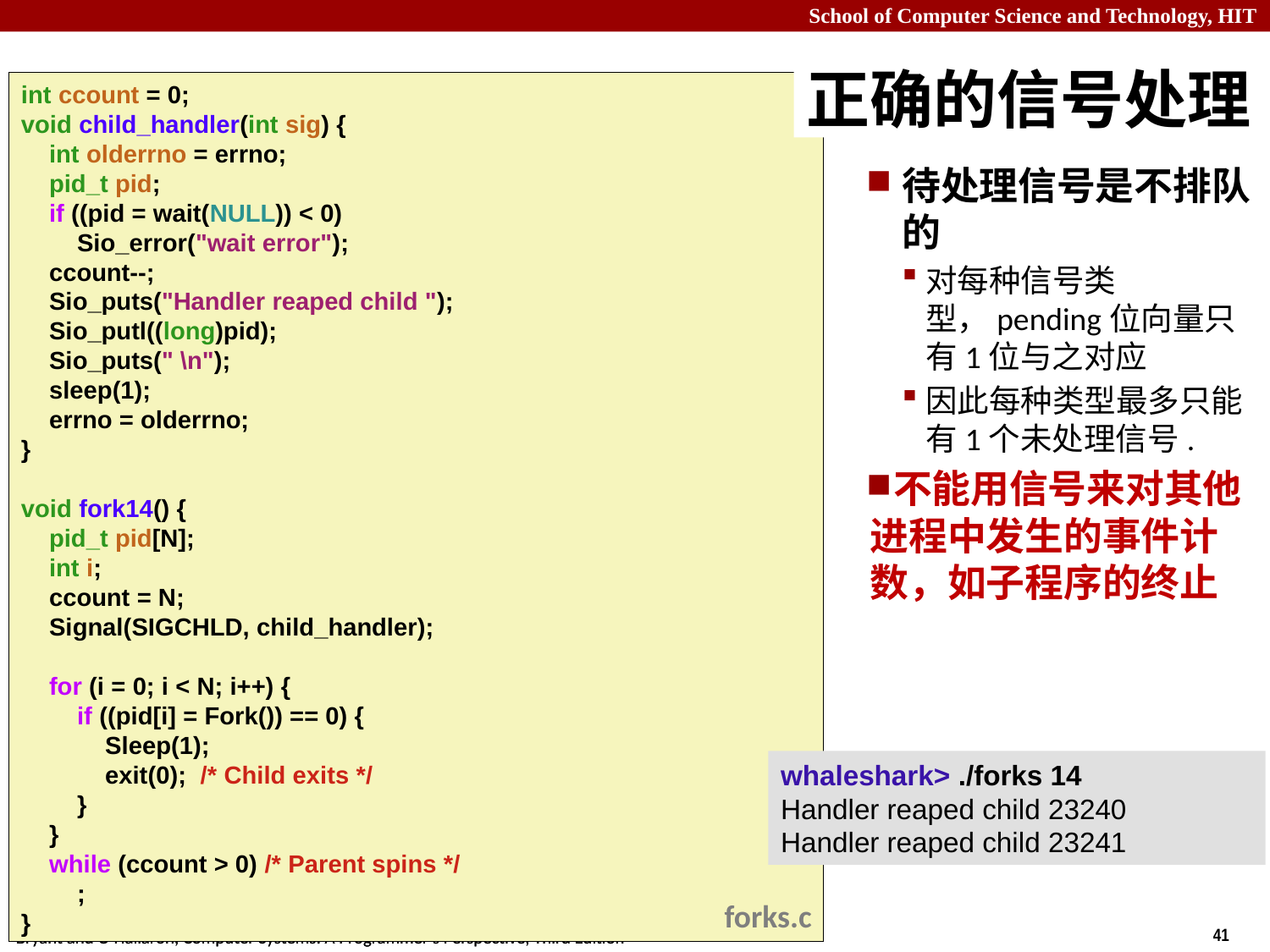

# 正确的信号处理
int ccount = 0;
void child_handler(int sig) {
    int olderrno = errno;
    pid_t pid;
    if ((pid = wait(NULL)) < 0)
        Sio_error("wait error");
    ccount--;
    Sio_puts("Handler reaped child ");
    Sio_putl((long)pid);
    Sio_puts(" \n");
    sleep(1);
    errno = olderrno;
}

void fork14() {
    pid_t pid[N];
    int i;
    ccount = N;
    Signal(SIGCHLD, child_handler);

    for (i = 0; i < N; i++) {
        if ((pid[i] = Fork()) == 0) {
            Sleep(1);
            exit(0);  /* Child exits */
        }
    }
    while (ccount > 0) /* Parent spins */
        ;
}
待处理信号是不排队的
对每种信号类型，pending位向量只有1位与之对应
因此每种类型最多只能有1个未处理信号.
不能用信号来对其他进程中发生的事件计数，如子程序的终止
whaleshark> ./forks 14
Handler reaped child 23240
Handler reaped child 23241
forks.c